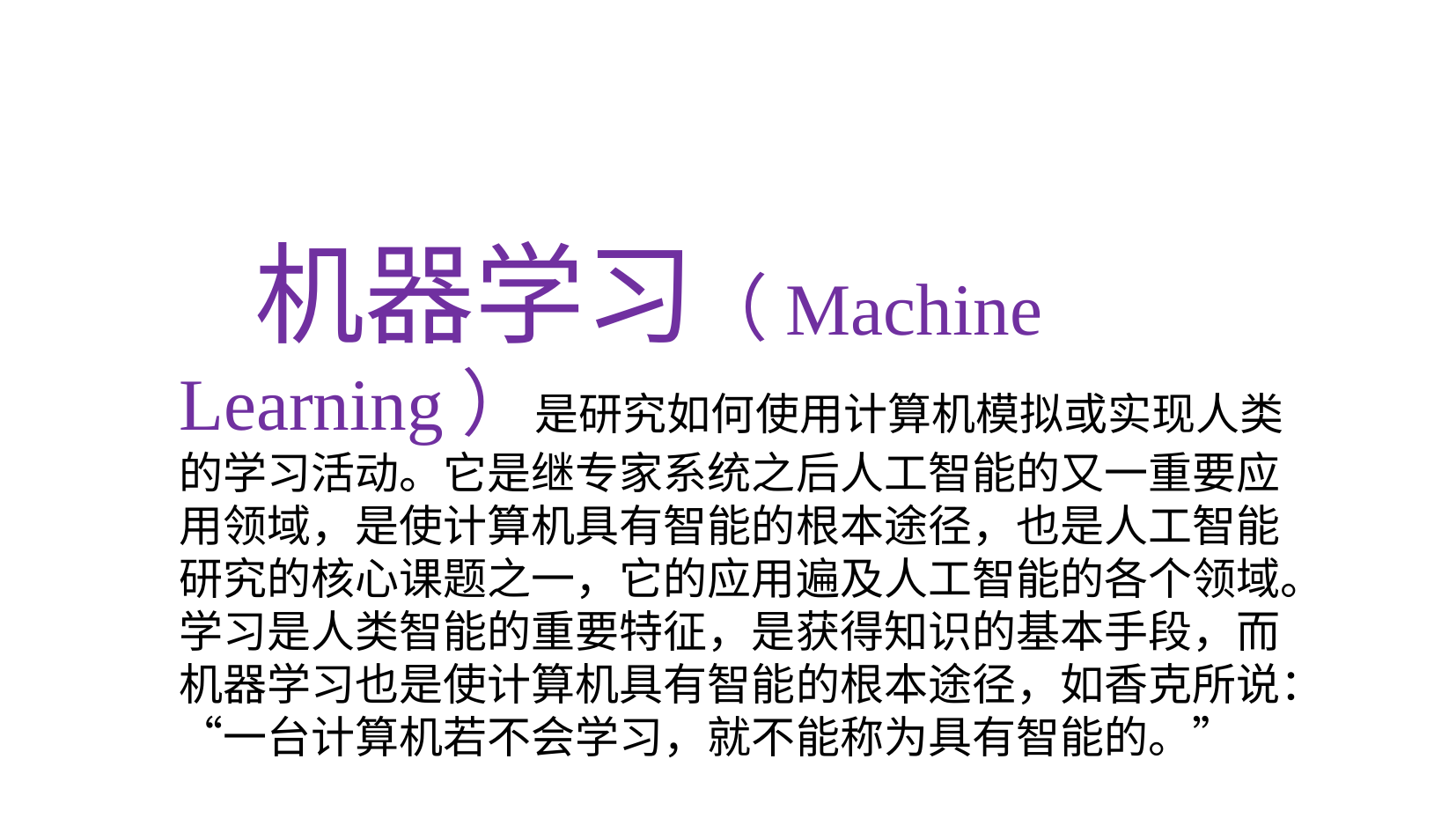

机器学习（Machine Learning）是研究如何使用计算机模拟或实现人类的学习活动。它是继专家系统之后人工智能的又一重要应用领域，是使计算机具有智能的根本途径，也是人工智能研究的核心课题之一，它的应用遍及人工智能的各个领域。学习是人类智能的重要特征，是获得知识的基本手段，而机器学习也是使计算机具有智能的根本途径，如香克所说：“一台计算机若不会学习，就不能称为具有智能的。”